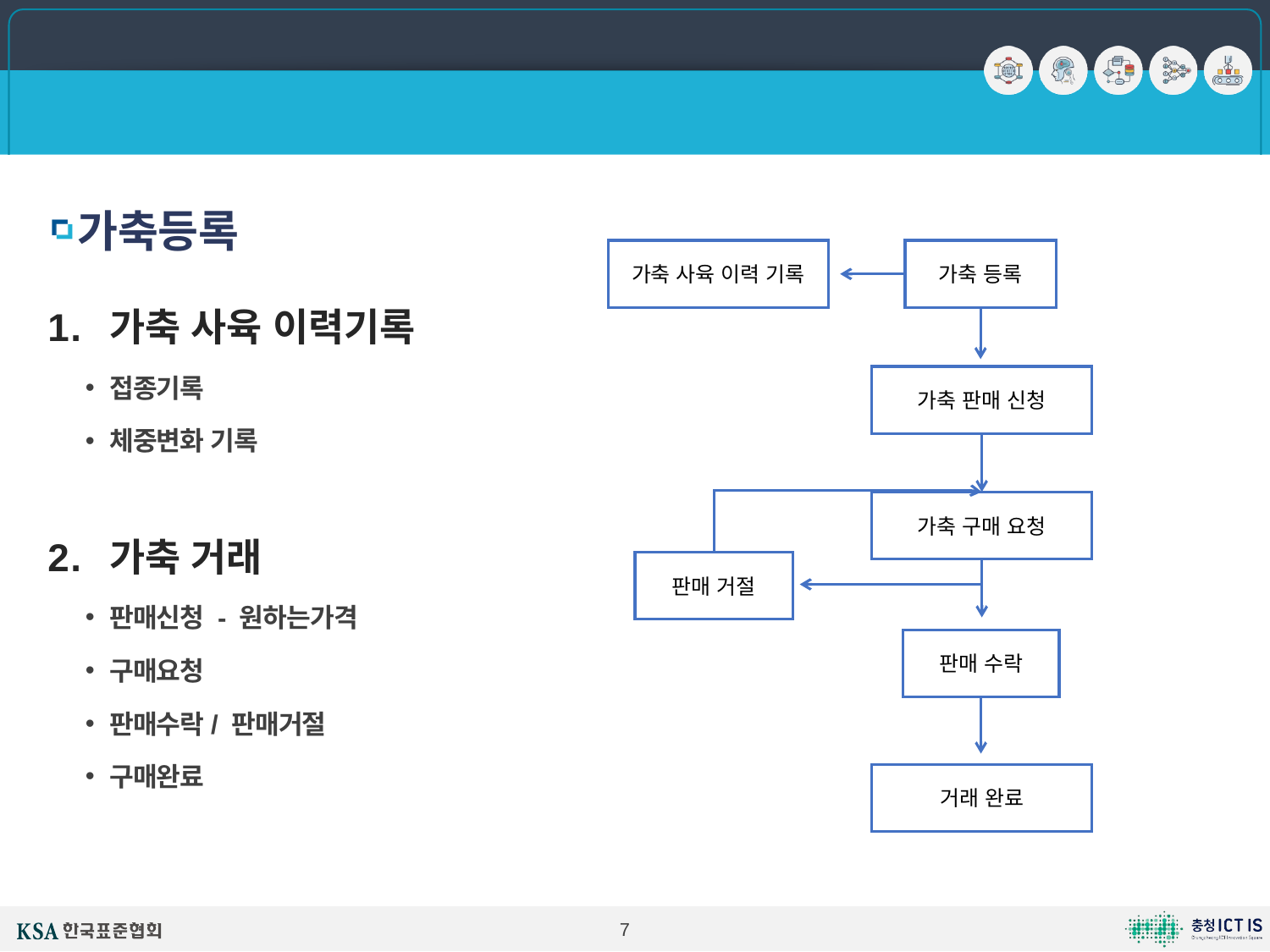

1. 웹프로젝트 템플릿으로 배우는 프로젝트 기획 및 설계
# 심플 체인코드 설계서
가축등록
가축 사육 이력기록
접종기록
체중변화 기록

가축 거래
판매신청 - 원하는가격
구매요청
판매수락/ 판매거절
구매완료

가축 사육 이력 기록
가축 등록
가축 판매 신청
가축 구매 요청
판매 거절
판매 수락
거래 완료